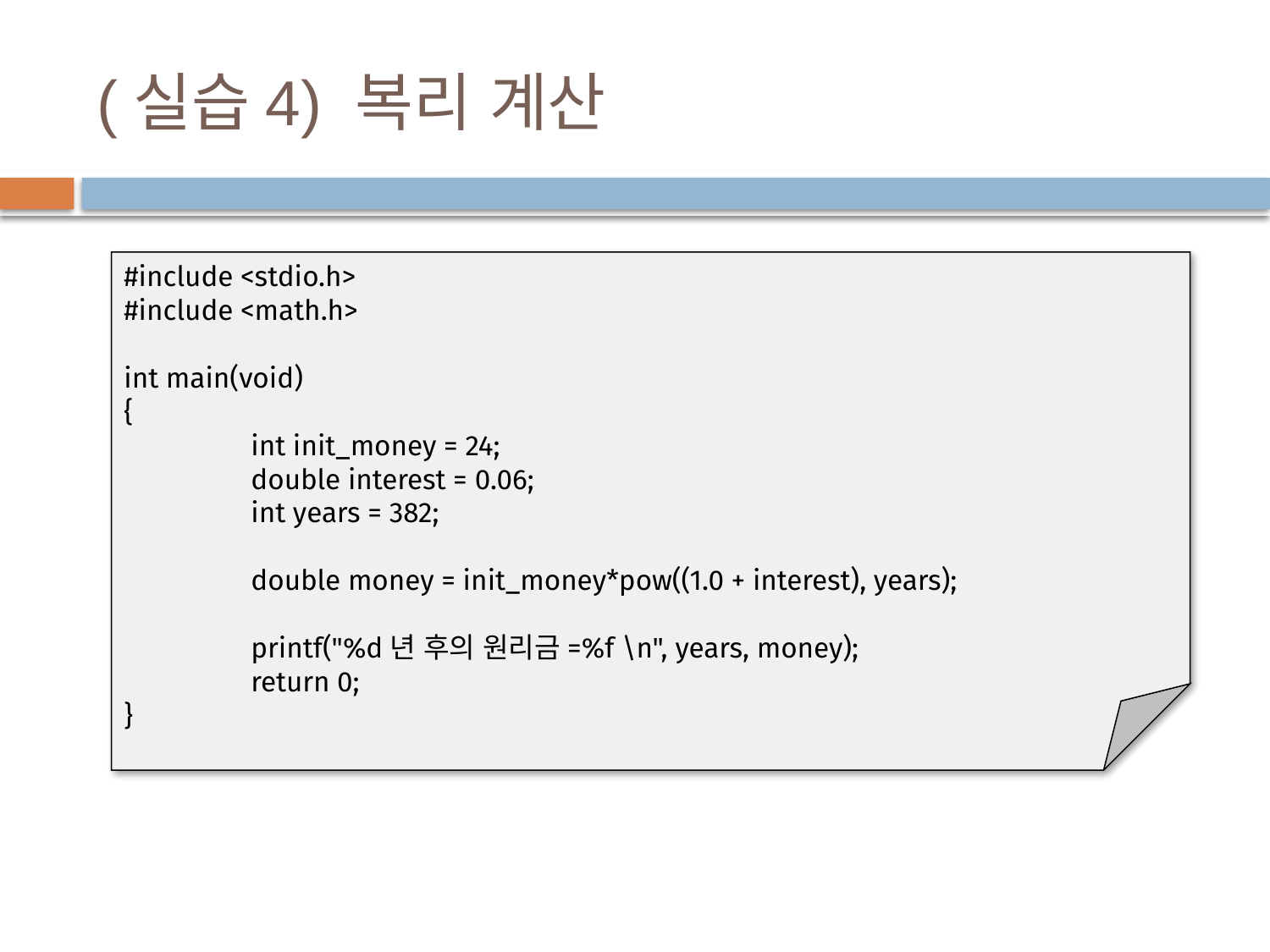

# (실습4) 복리 계산
#include <stdio.h>
#include <math.h>

int main(void)
{
	int init_money = 24;
	double interest = 0.06;
	int years = 382;

	double money = init_money*pow((1.0 + interest), years);

	printf("%d년 후의 원리금=%f \n", years, money);
	return 0;
}